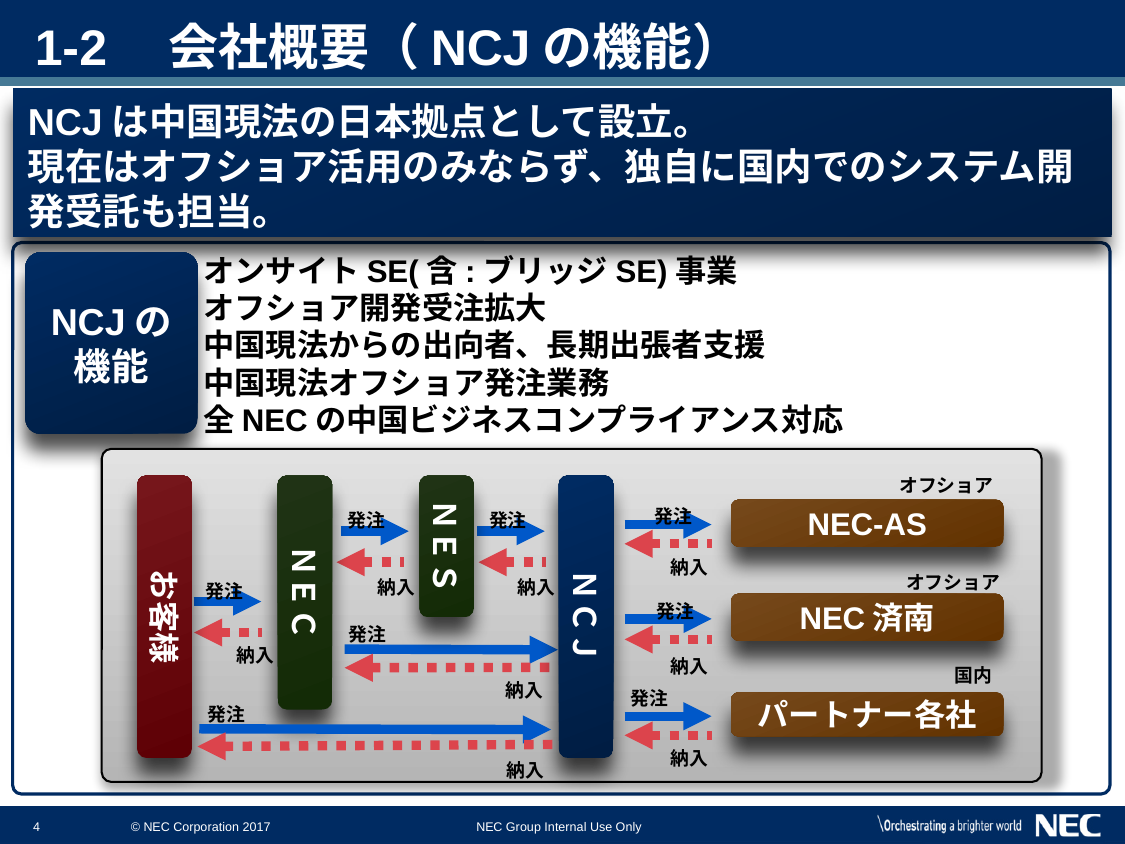

# 1-2　会社概要（NCJの機能）
NCJは中国現法の日本拠点として設立。
現在はオフショア活用のみならず、独自に国内でのシステム開発受託も担当。
オンサイトSE(含:ブリッジSE)事業
オフショア開発受注拡大
中国現法からの出向者、長期出張者支援
中国現法オフショア発注業務
全NECの中国ビジネスコンプライアンス対応
NCJの
機能

オフショア
お客様
ＮＥＣ
ＮＥＳ
ＮＣＪ
発注
NEC-AS
発注
発注
納入
オフショア
納入
納入
発注
発注
NEC済南
発注
納入
納入
国内
納入
発注
パートナー各社
発注
納入
納入